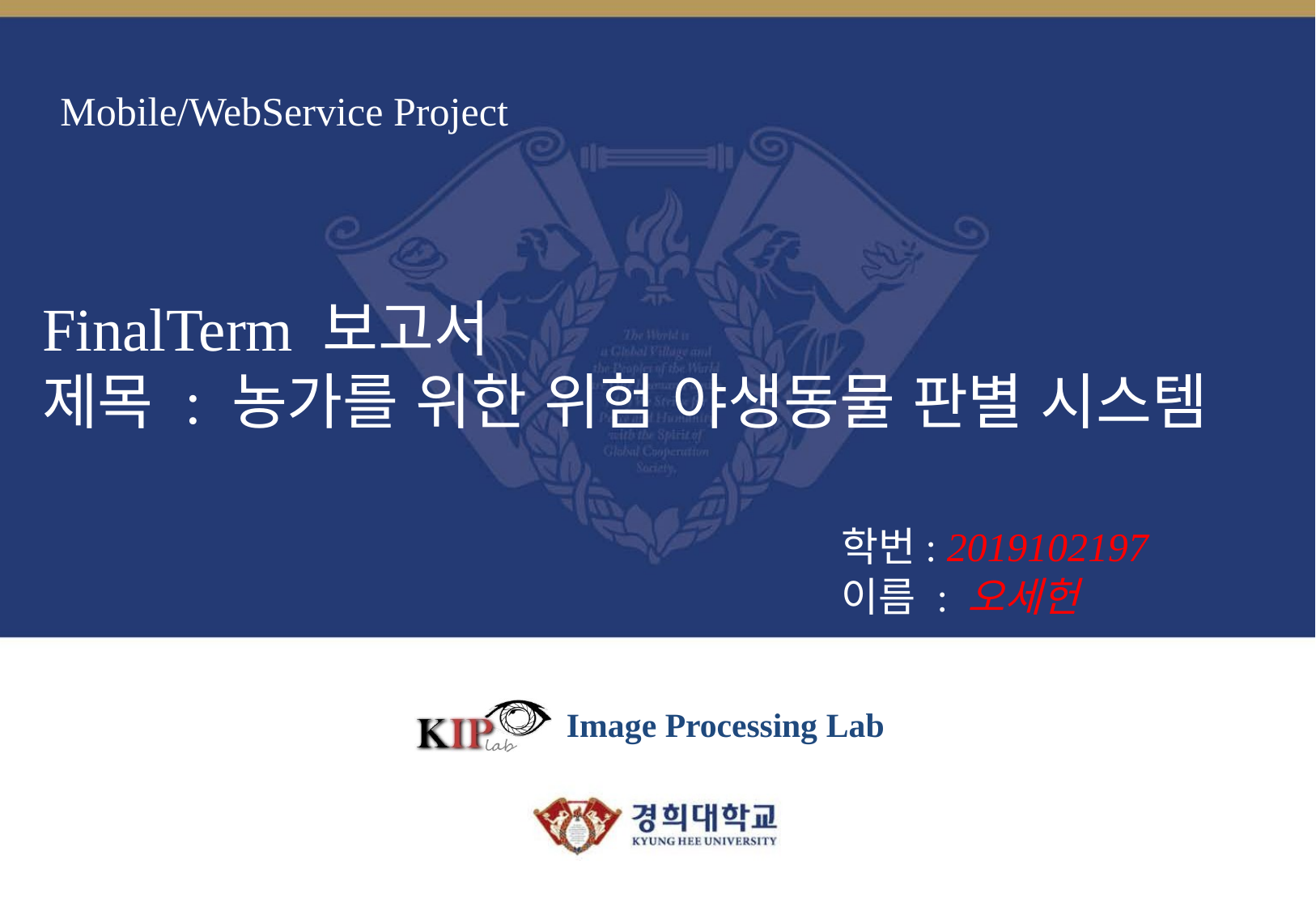

# Mobile/WebService Project
FinalTerm 보고서
제목 : 농가를 위한 위험 야생동물 판별 시스템
학번: 2019102197
이름 : 오세헌

Image Processing Lab